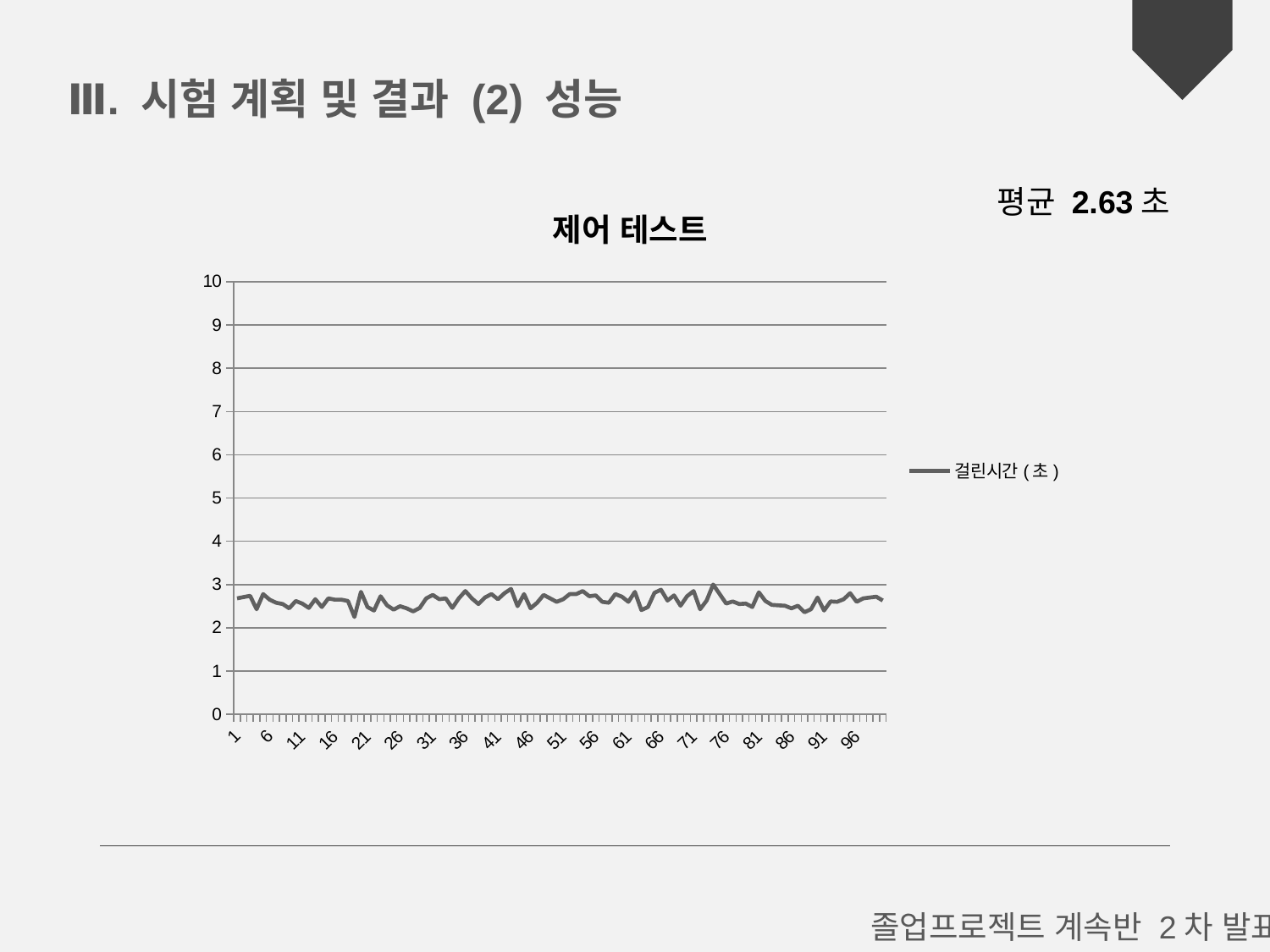

Ⅲ. 시험 계획 및 결과 (2) 성능

### Chart: 제어 테스트

| Category | 걸린시간(초) |
|---|---|
평균 2.63초
졸업프로젝트 계속반 2차 발표